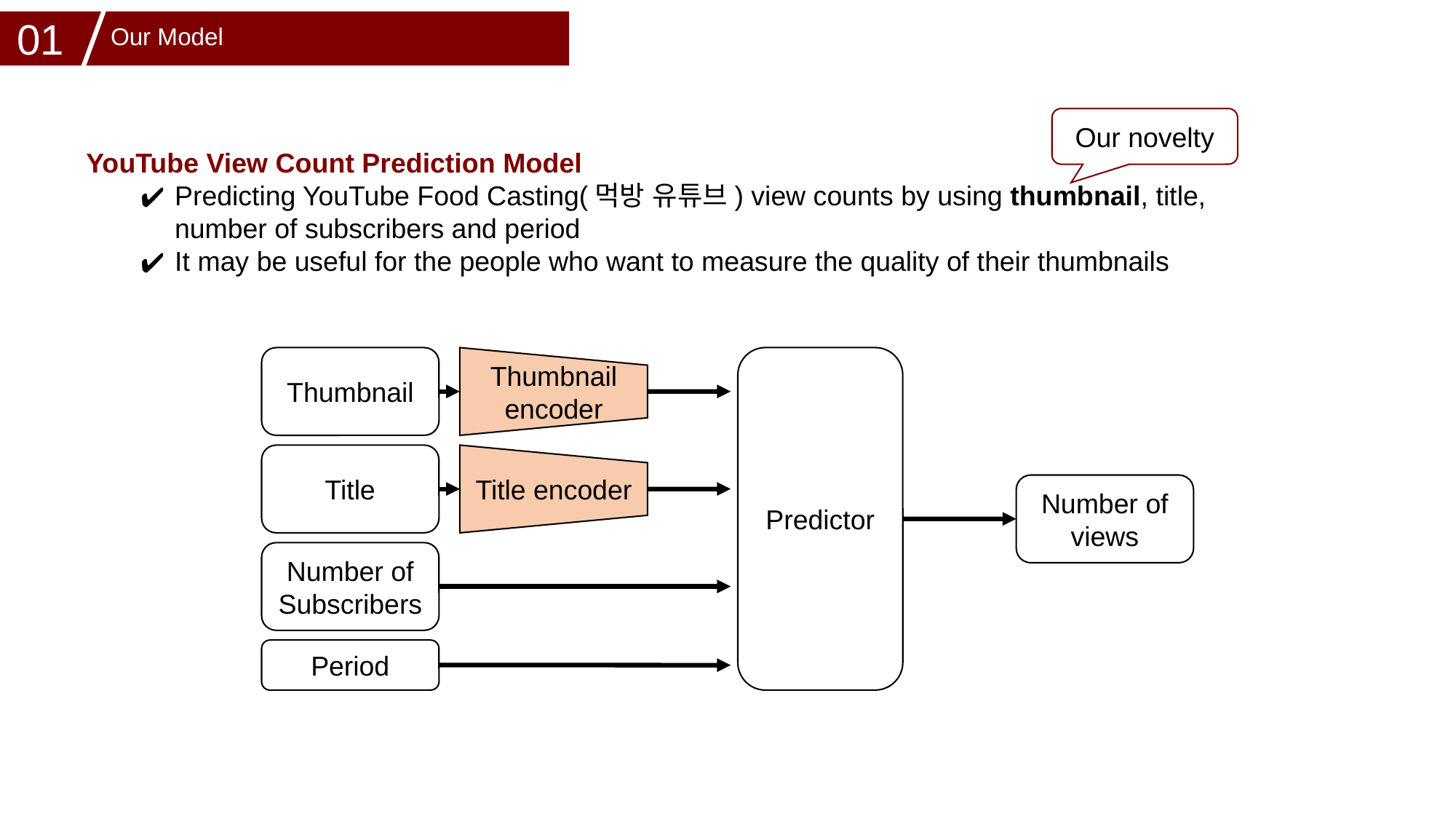

01

Our Model
Our novelty
YouTube View Count Prediction Model
Predicting YouTube Food Casting(먹방 유튜브) view counts by using thumbnail, title, number of subscribers and period
It may be useful for the people who want to measure the quality of their thumbnails
Thumbnail encoder
Predictor
Thumbnail
Title encoder
Title
Number of views
Number of Subscribers
Period